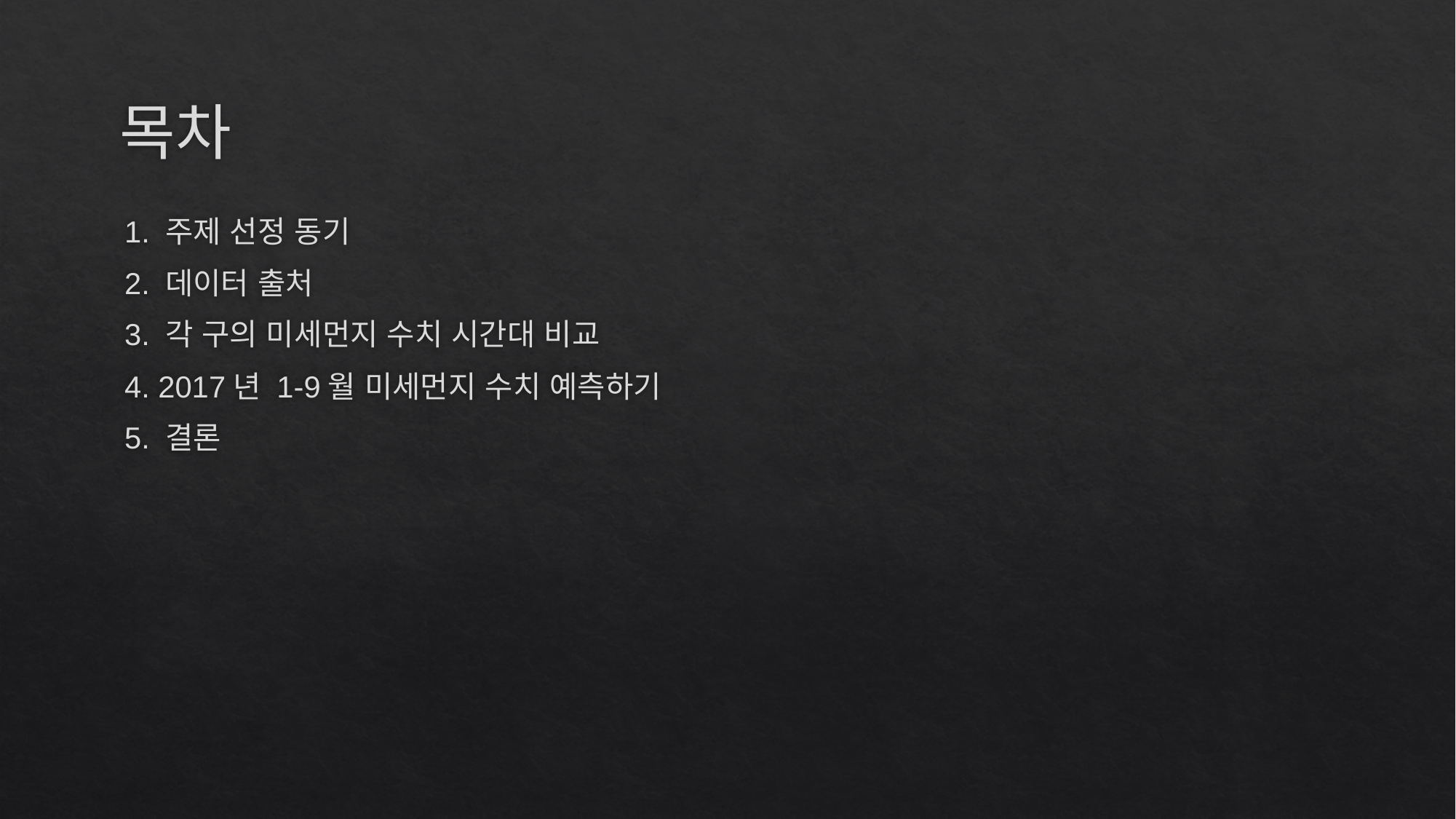

# 목차
1. 주제 선정 동기
2. 데이터 출처
3. 각 구의 미세먼지 수치 시간대 비교
4. 2017년 1-9월 미세먼지 수치 예측하기
5. 결론